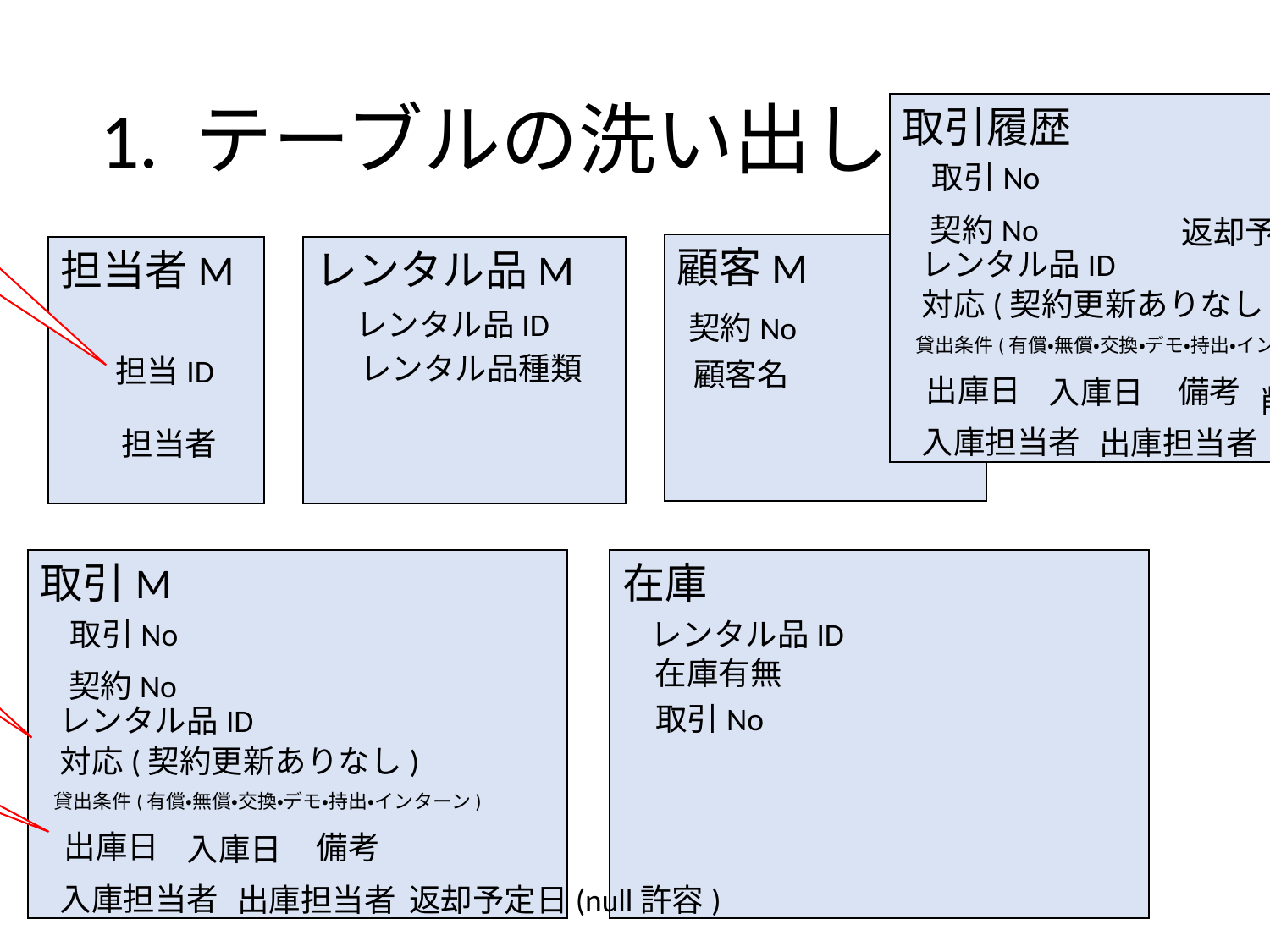

表示の際に佐藤（あ）佐藤（い）と表記すればIDは必要ないと判断
# 1. テーブルの洗い出し
取引履歴

契約No
レンタル品ID
対応(契約更新ありなし)

出庫日
入庫日
入庫担当者
出庫担当者
取引No
返却予定日(null許容)
顧客M

契約No
顧客名

担当者M

レンタル品M

レンタル品ID
貸出条件(有償・無償・交換・デモ・持出・インターン)
レンタル品種類
担当ID
備考
削除フラグ
出庫予定日？
貸し出し期間
担当者
取引M

契約No
レンタル品ID
対応(契約更新ありなし)

出庫日
入庫日
入庫担当者
出庫担当者
在庫

レンタル品ID
取引No
付属品

製品Noと数量はどうするか

数量→送付先と製品Noの情報が必要
製品No→重複する情報あり。
取引No
別シートに移動
在庫有無
貸出条件(有償・無償・交換・デモ・持出・インターン)
備考
返却予定日(null許容)